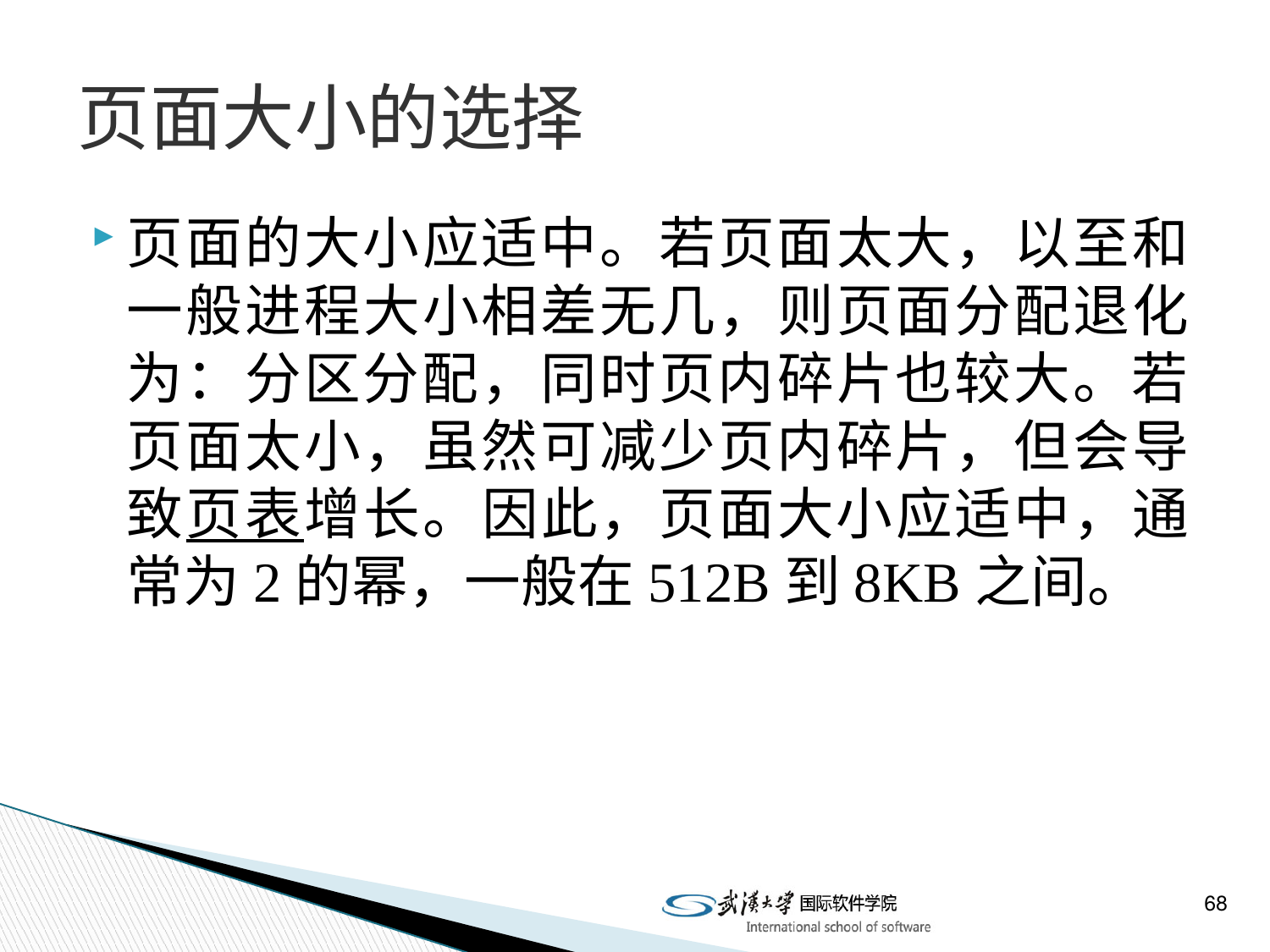

# 页面大小的选择
页面的大小应适中。若页面太大，以至和一般进程大小相差无几，则页面分配退化为：分区分配，同时页内碎片也较大。若页面太小，虽然可减少页内碎片，但会导致页表增长。因此，页面大小应适中，通常为2的幂，一般在512B到8KB之间。